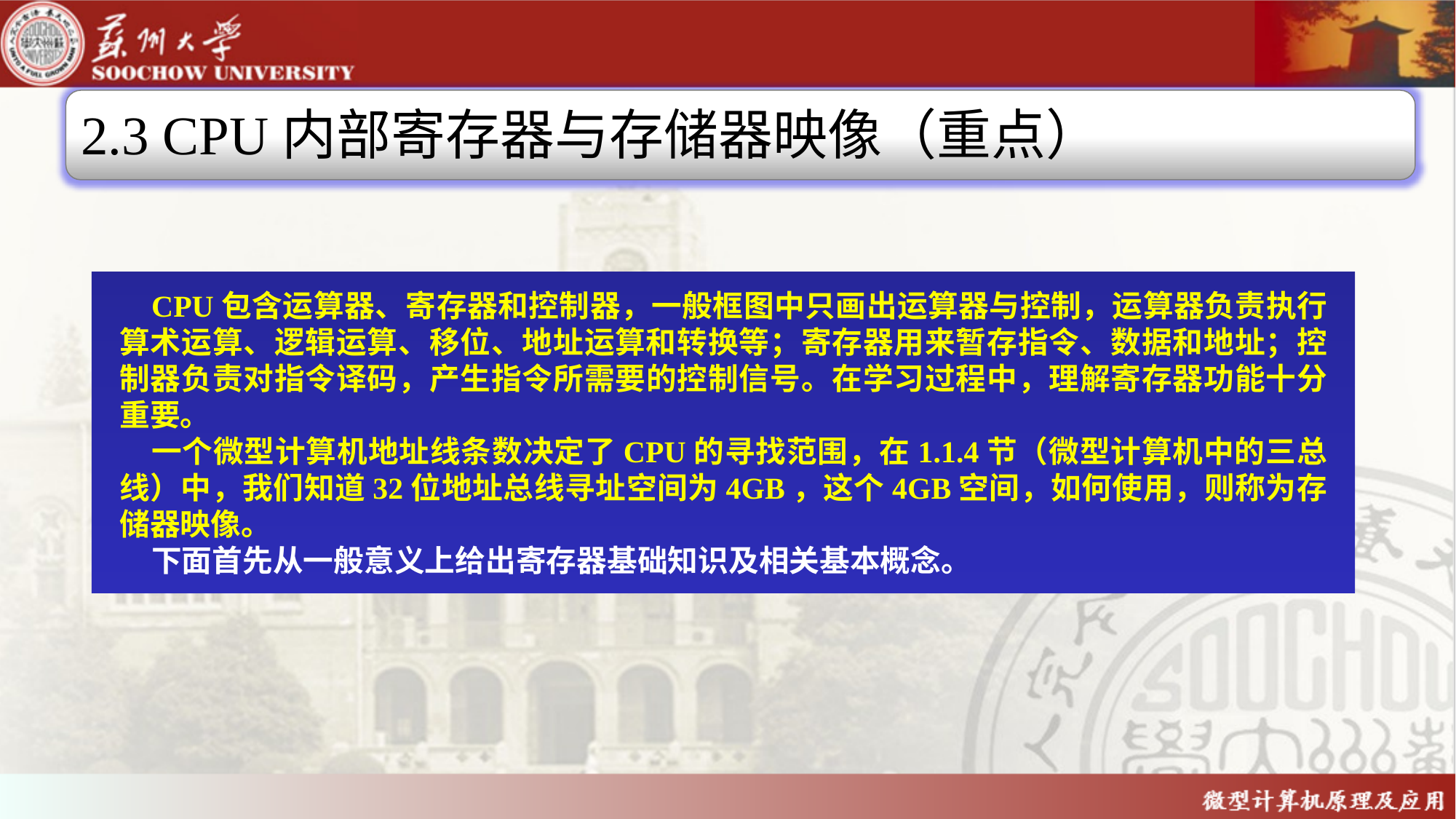

2.3 CPU内部寄存器与存储器映像（重点）
CPU包含运算器、寄存器和控制器，一般框图中只画出运算器与控制，运算器负责执行算术运算、逻辑运算、移位、地址运算和转换等；寄存器用来暂存指令、数据和地址；控制器负责对指令译码，产生指令所需要的控制信号。在学习过程中，理解寄存器功能十分重要。
一个微型计算机地址线条数决定了CPU的寻找范围，在1.1.4节（微型计算机中的三总线）中，我们知道32位地址总线寻址空间为4GB，这个4GB空间，如何使用，则称为存储器映像。
下面首先从一般意义上给出寄存器基础知识及相关基本概念。